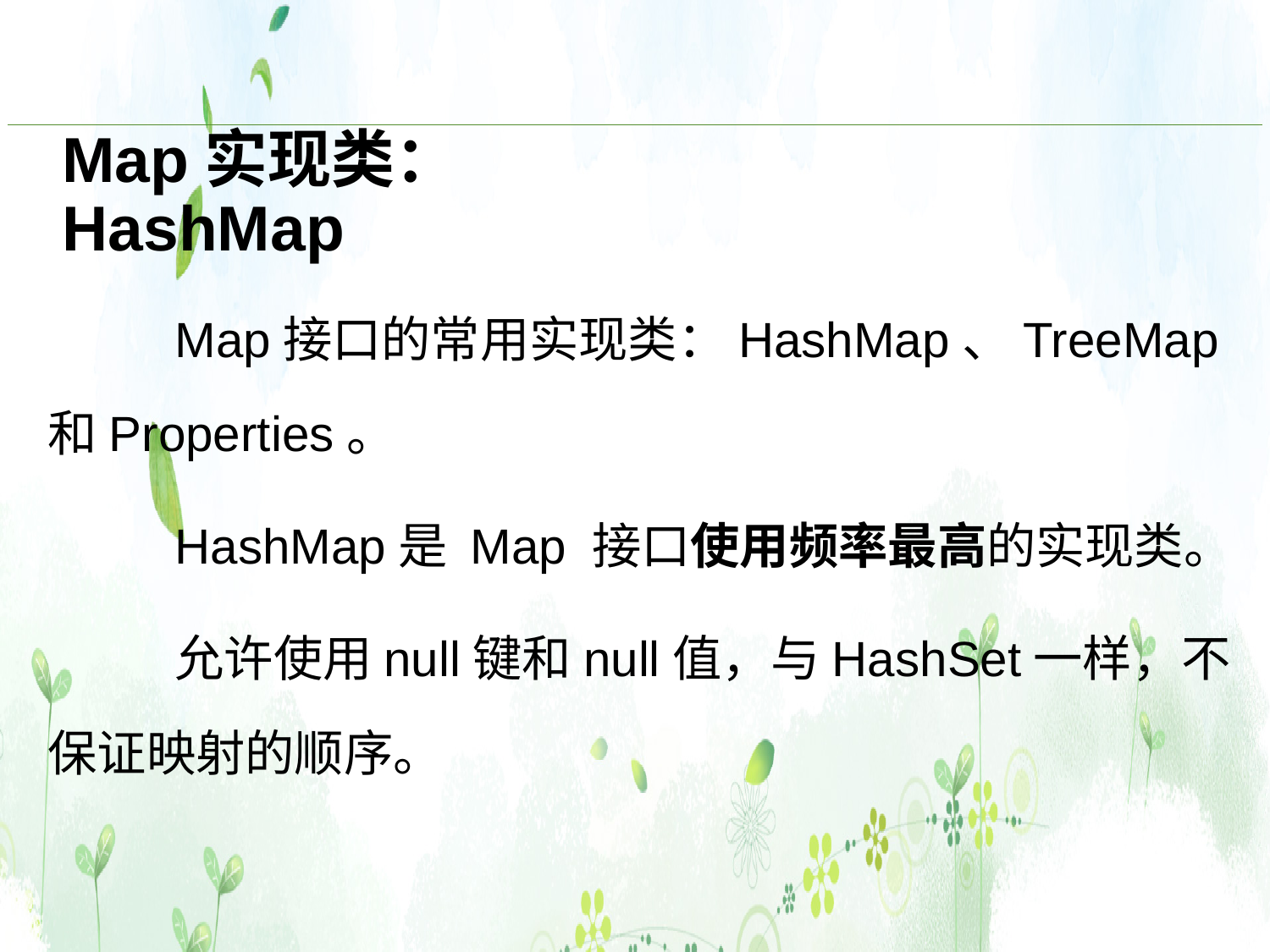

# Map实现类：HashMap
	Map接口的常用实现类：HashMap、TreeMap和Properties。
	HashMap是 Map 接口使用频率最高的实现类。
	允许使用null键和null值，与HashSet一样，不保证映射的顺序。